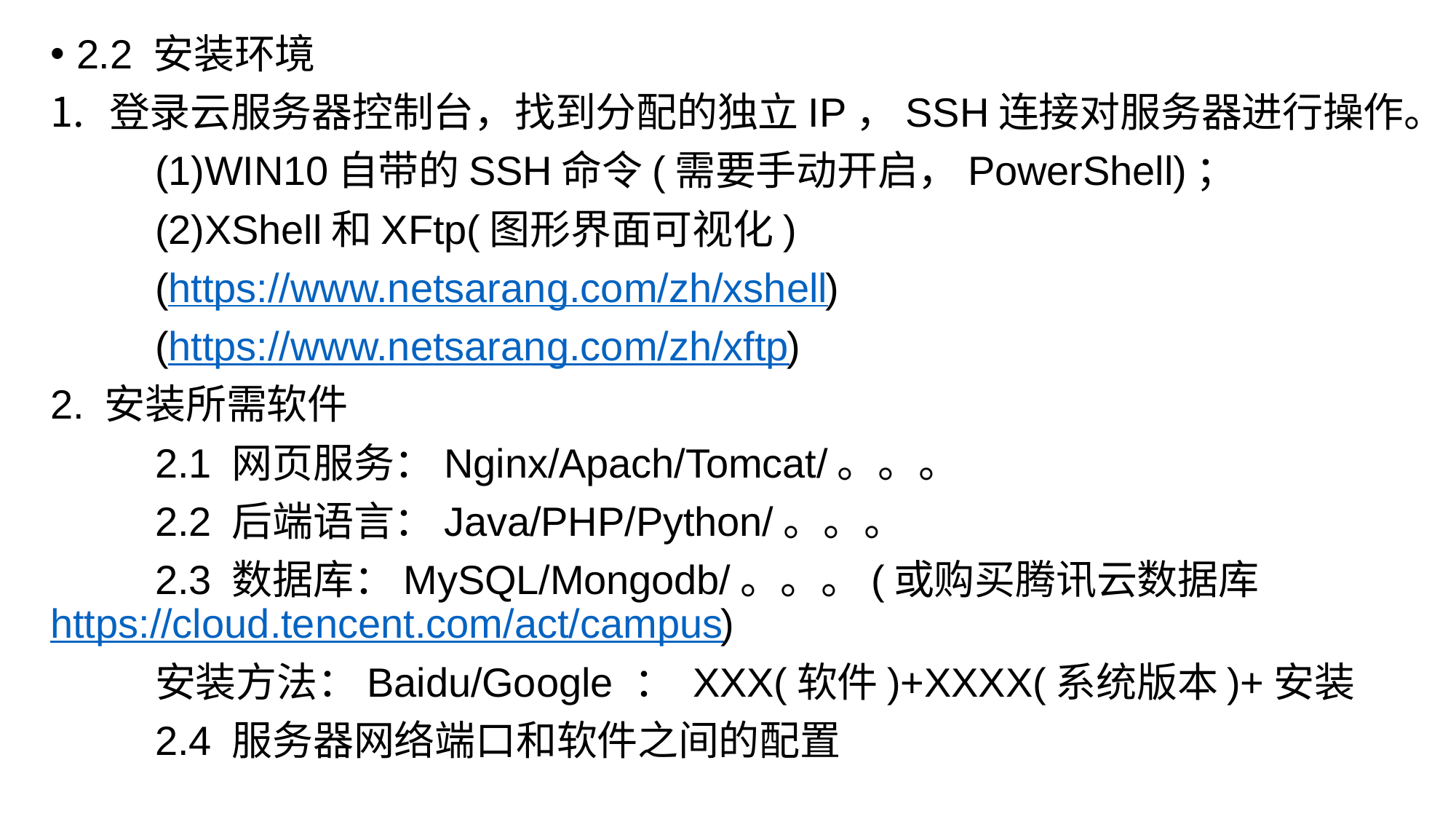

2.2 安装环境
登录云服务器控制台，找到分配的独立IP，SSH连接对服务器进行操作。
	(1)WIN10自带的SSH命令(需要手动开启，PowerShell)；
	(2)XShell和XFtp(图形界面可视化)
	(https://www.netsarang.com/zh/xshell)
	(https://www.netsarang.com/zh/xftp)
2. 安装所需软件
	2.1 网页服务：Nginx/Apach/Tomcat/。。。
	2.2 后端语言：Java/PHP/Python/。。。
	2.3 数据库：MySQL/Mongodb/。。。(或购买腾讯云数据库https://cloud.tencent.com/act/campus)
	安装方法：Baidu/Google ： XXX(软件)+XXXX(系统版本)+安装
	2.4 服务器网络端口和软件之间的配置